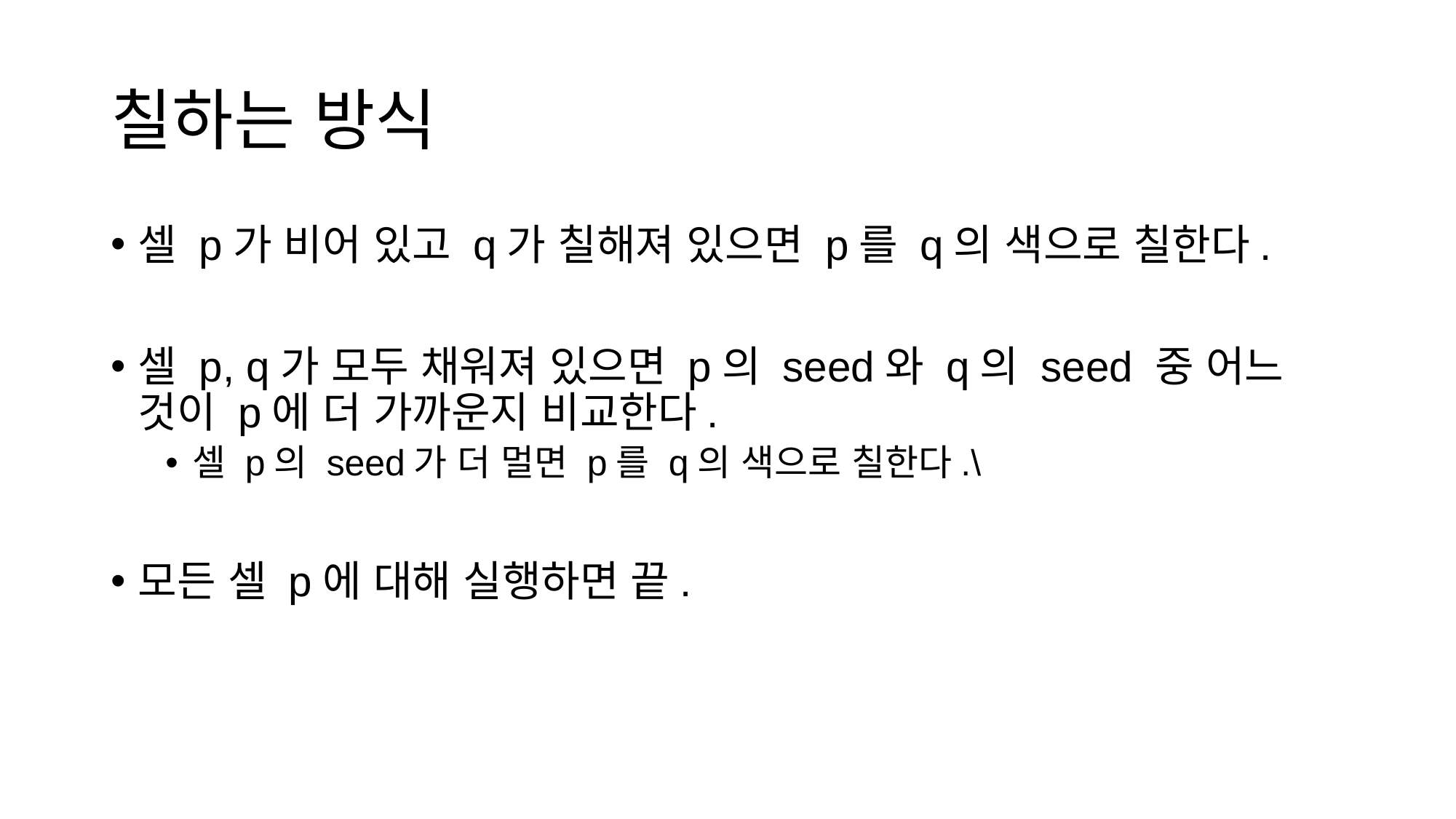

# 칠하는 방식
셀 p가 비어 있고 q가 칠해져 있으면 p를 q의 색으로 칠한다.

셀 p, q가 모두 채워져 있으면 p의 seed와 q의 seed 중 어느 것이 p에 더 가까운지 비교한다.
셀 p의 seed가 더 멀면 p를 q의 색으로 칠한다.\

모든 셀 p에 대해 실행하면 끝.